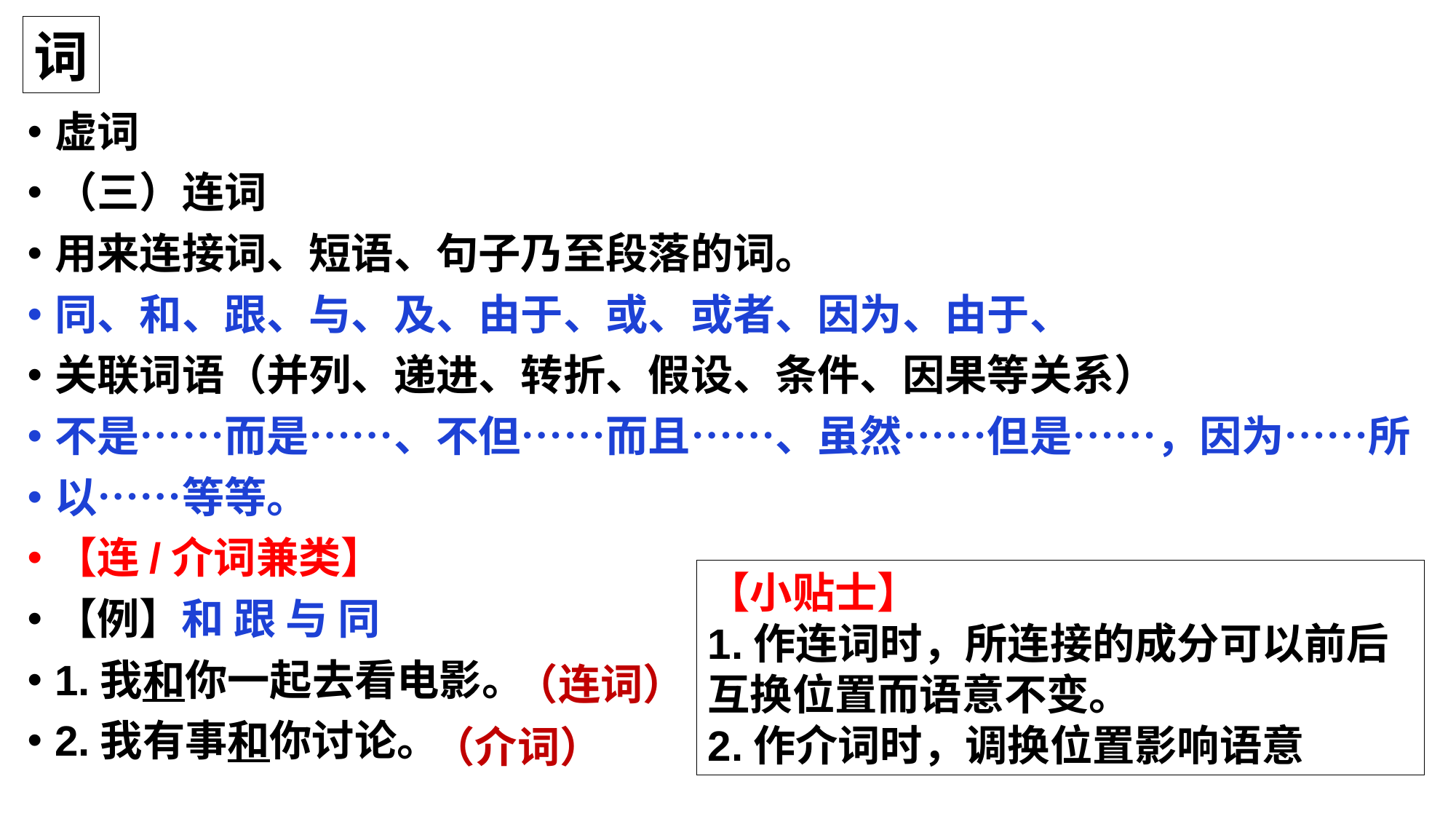

词
虚词
（三）连词
用来连接词、短语、句子乃至段落的词。
同、和、跟、与、及、由于、或、或者、因为、由于、
关联词语（并列、递进、转折、假设、条件、因果等关系）
不是……而是……、不但……而且……、虽然……但是……，因为……所
以……等等。
【连/介词兼类】
【例】和 跟 与 同
1.我和你一起去看电影。
2.我有事和你讨论。

【小贴士】
1.作连词时，所连接的成分可以前后互换位置而语意不变。
2.作介词时，调换位置影响语意
（连词）
（介词）